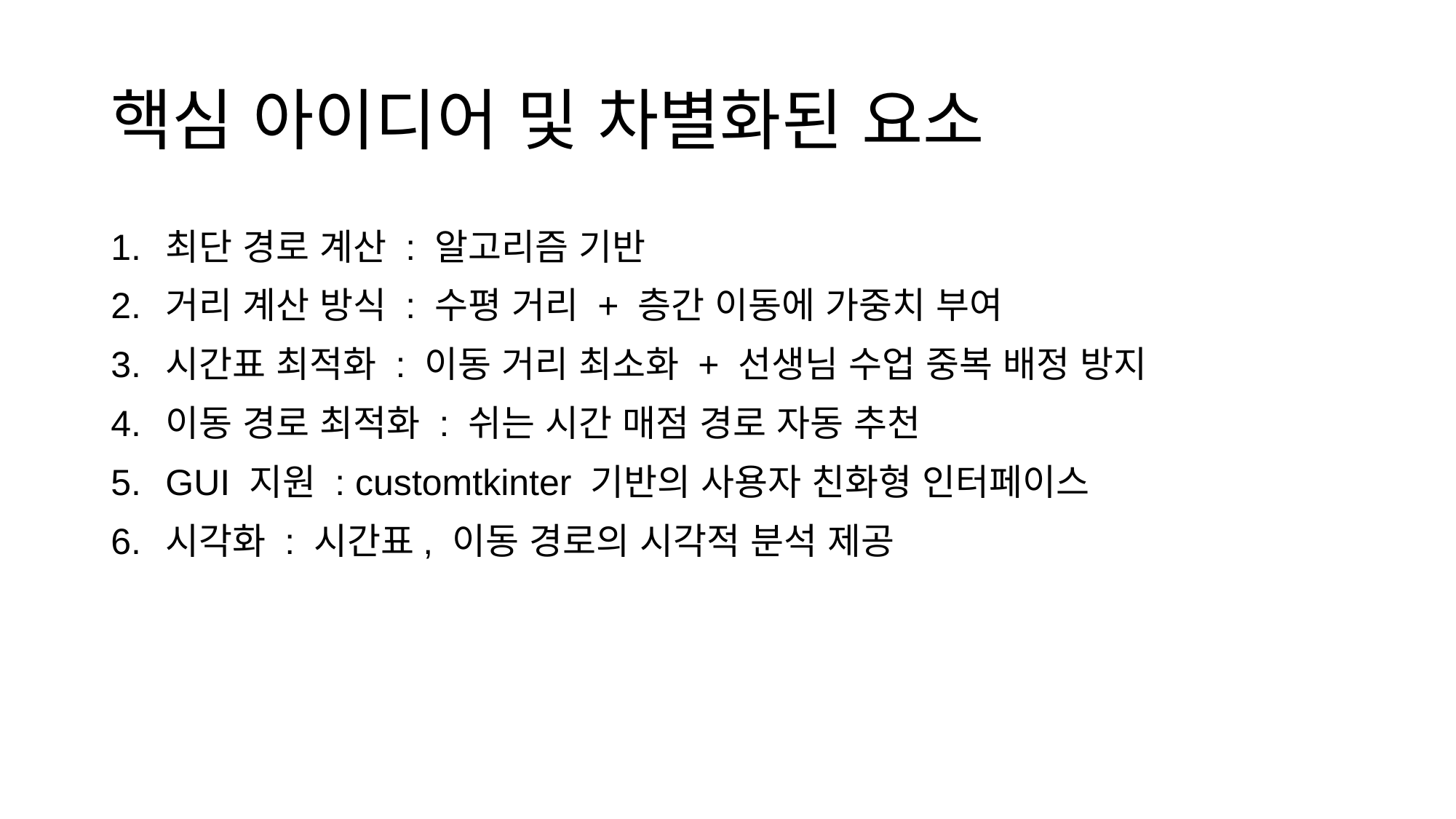

# 핵심 아이디어 및 차별화된 요소
최단 경로 계산 : 알고리즘 기반
거리 계산 방식 : 수평 거리 + 층간 이동에 가중치 부여
시간표 최적화 : 이동 거리 최소화 + 선생님 수업 중복 배정 방지
이동 경로 최적화 : 쉬는 시간 매점 경로 자동 추천
GUI 지원 : customtkinter 기반의 사용자 친화형 인터페이스
시각화 : 시간표, 이동 경로의 시각적 분석 제공